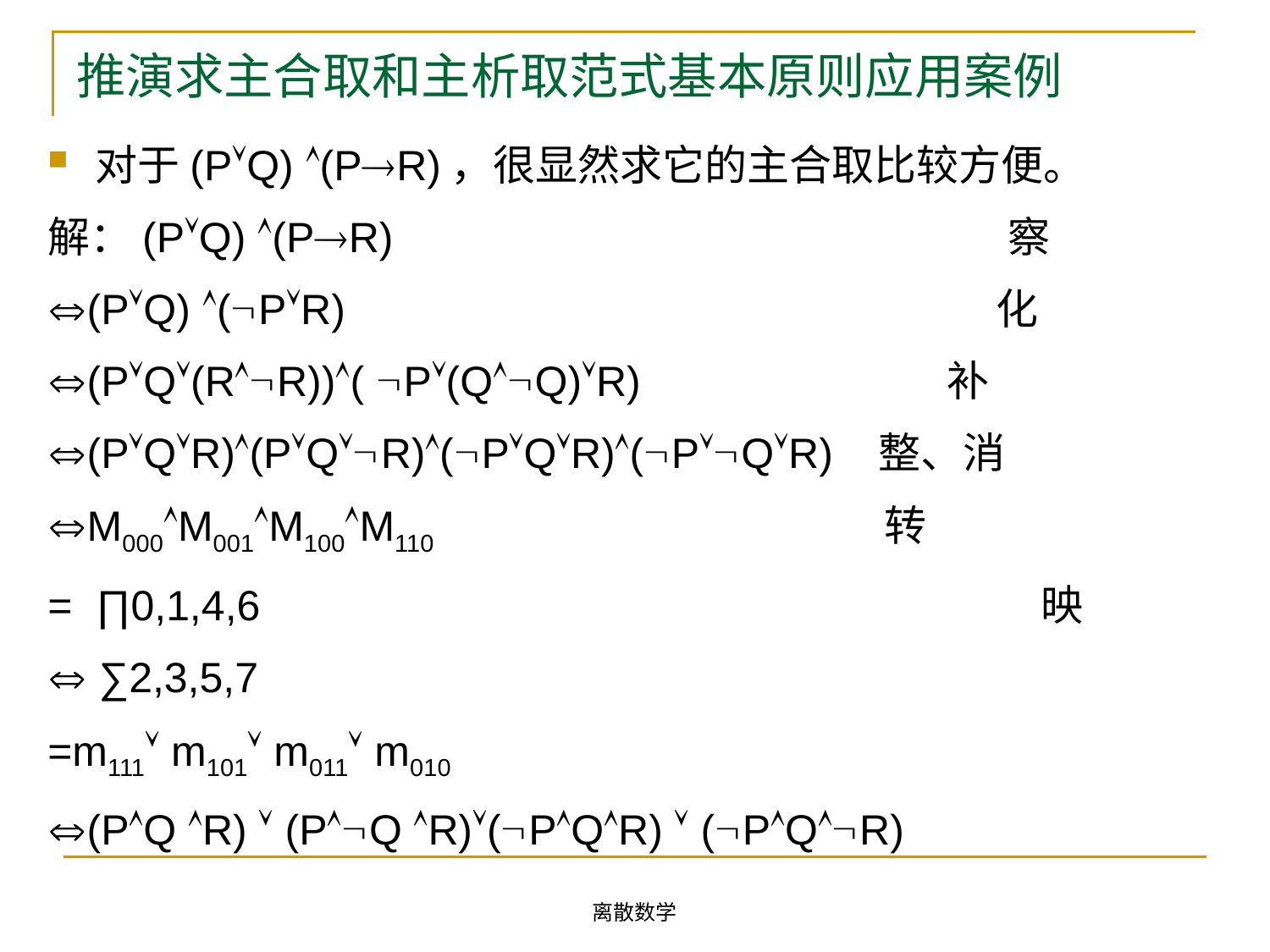

# 推演求主合取和主析取范式基本原则应用案例
对于(P∨Q) ∧(P→R)，很显然求它的主合取比较方便。
解：(P∨Q) ∧(P→R)                                                   察
⇔(P∨Q) ∧(¬P∨R)                                                      化
⇔(P∨Q∨(R∧¬R))∧( ¬P∨(Q∧¬Q)∨R)                         补
⇔(P∨Q∨R)∧(P∨Q∨¬R)∧(¬P∨Q∨R)∧(¬P∨¬Q∨R)   整、消
⇔M000∧M001∧M100∧M110                                                                 转
=  ∏0,1,4,6                                                                 映
⇔ ∑2,3,5,7
=m111∨ m101∨ m011∨ m010
⇔(P∧Q ∧R) ∨ (P∧¬Q ∧R)∨(¬P∧Q∧R) ∨ (¬P∧Q∧¬R)

114
离散数学